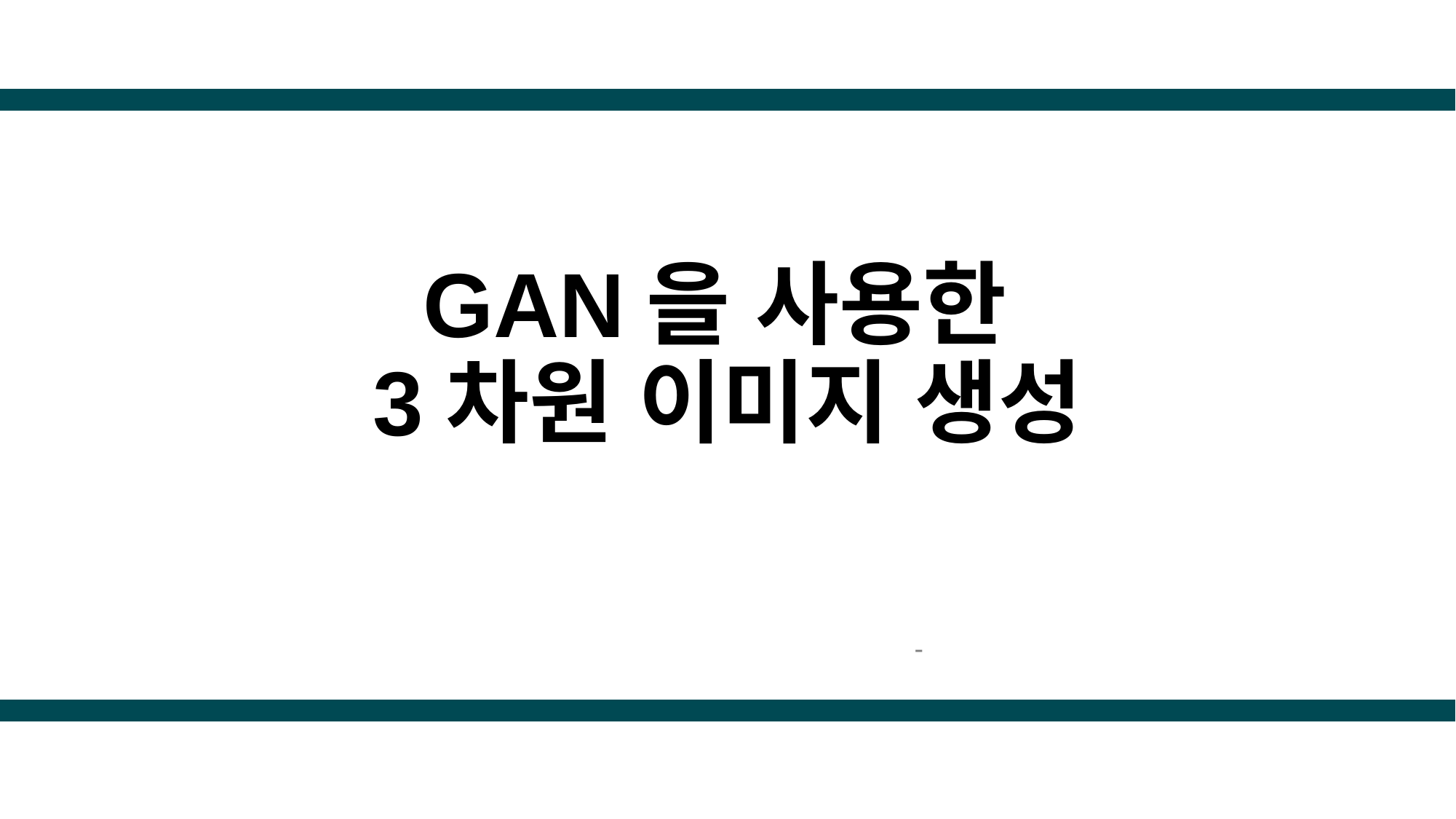

# GAN을 사용한 3차원 이미지 생성
-